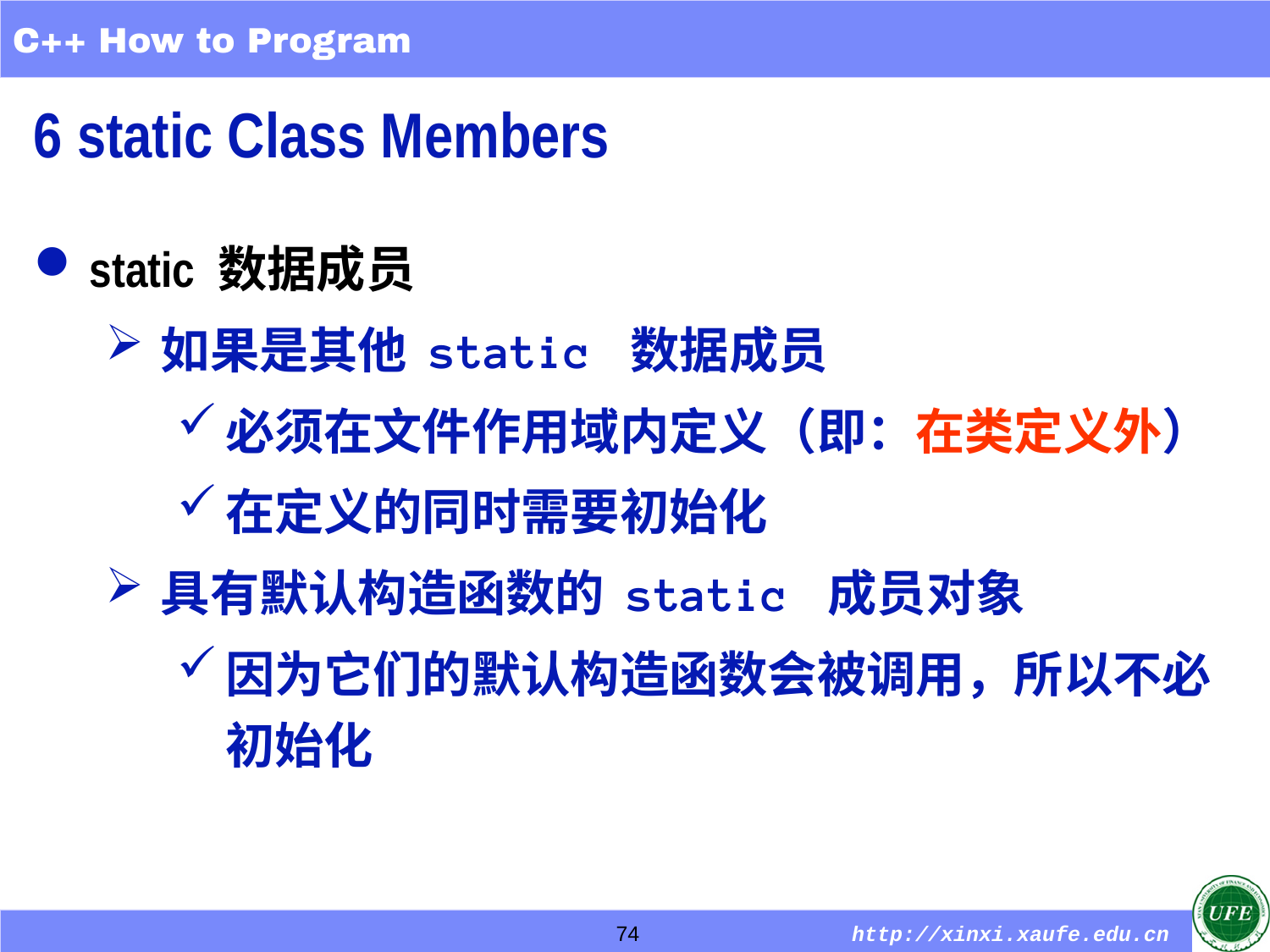

6 static Class Members
static 数据成员
如果是其他 static 数据成员
必须在文件作用域内定义（即：在类定义外）
在定义的同时需要初始化
具有默认构造函数的 static 成员对象
因为它们的默认构造函数会被调用，所以不必初始化
74